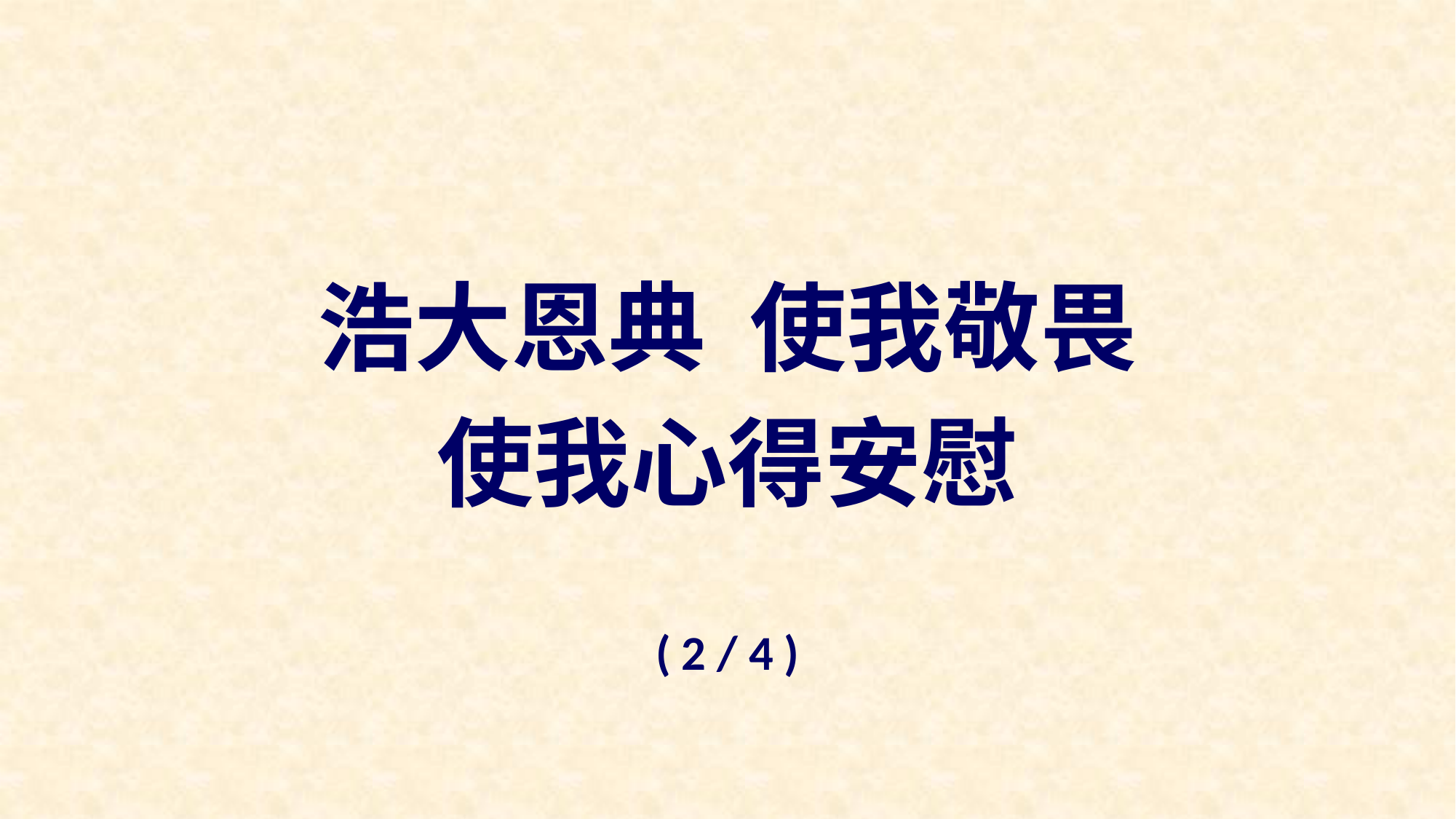

浩大恩典  使我敬畏
使我心得安慰
( 2 / 4 )